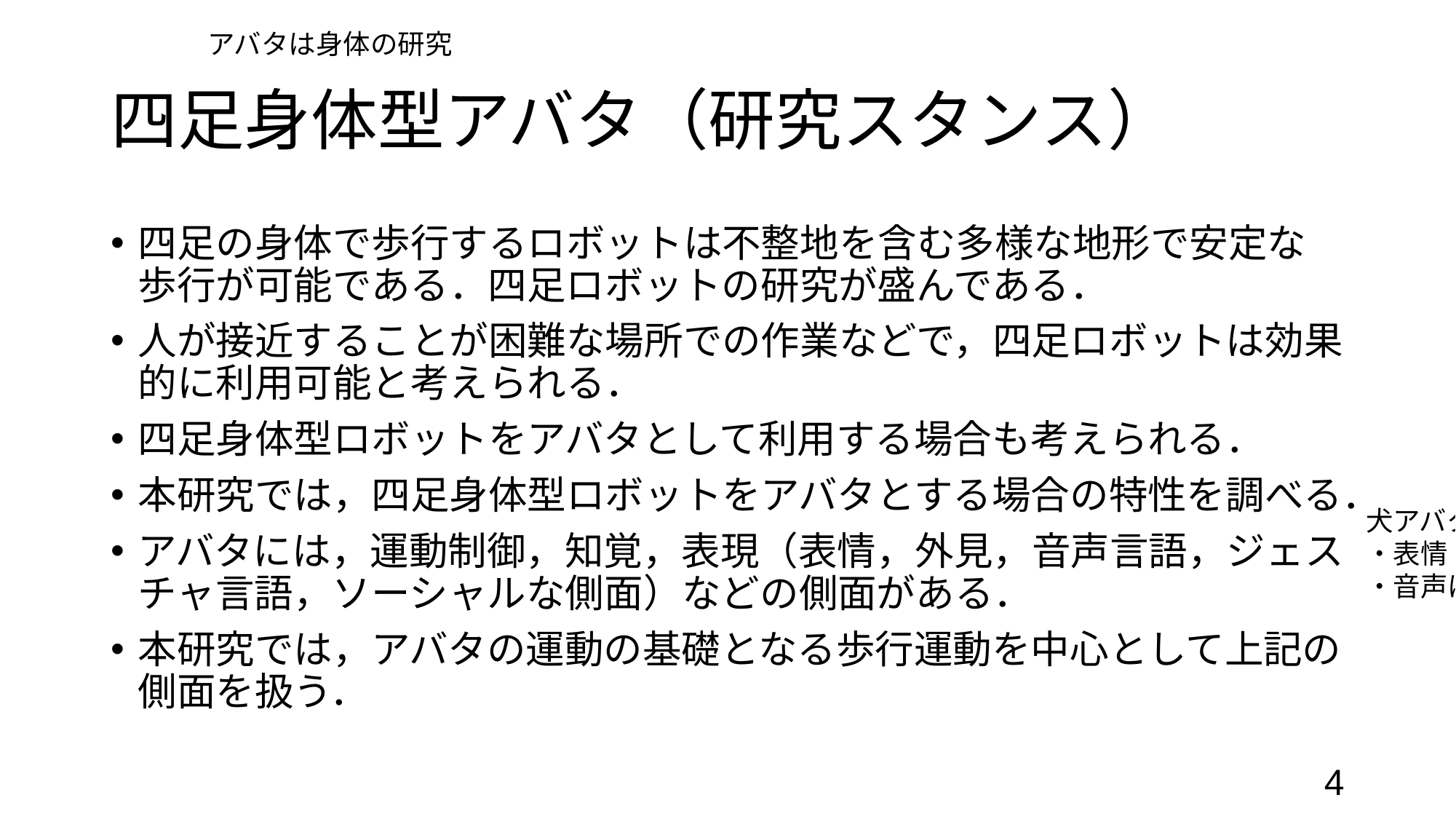

アバタは身体の研究
# 四足身体型アバタ（研究スタンス）
四足の身体で歩行するロボットは不整地を含む多様な地形で安定な歩行が可能である．四足ロボットの研究が盛んである．
人が接近することが困難な場所での作業などで，四足ロボットは効果的に利用可能と考えられる．
四足身体型ロボットをアバタとして利用する場合も考えられる．
本研究では，四足身体型ロボットをアバタとする場合の特性を調べる．
アバタには，運動制御，知覚，表現（表情，外見，音声言語，ジェスチャ言語，ソーシャルな側面）などの側面がある．
本研究では，アバタの運動の基礎となる歩行運動を中心として上記の側面を扱う．
犬アバタ
・表情
・音声は可能
4